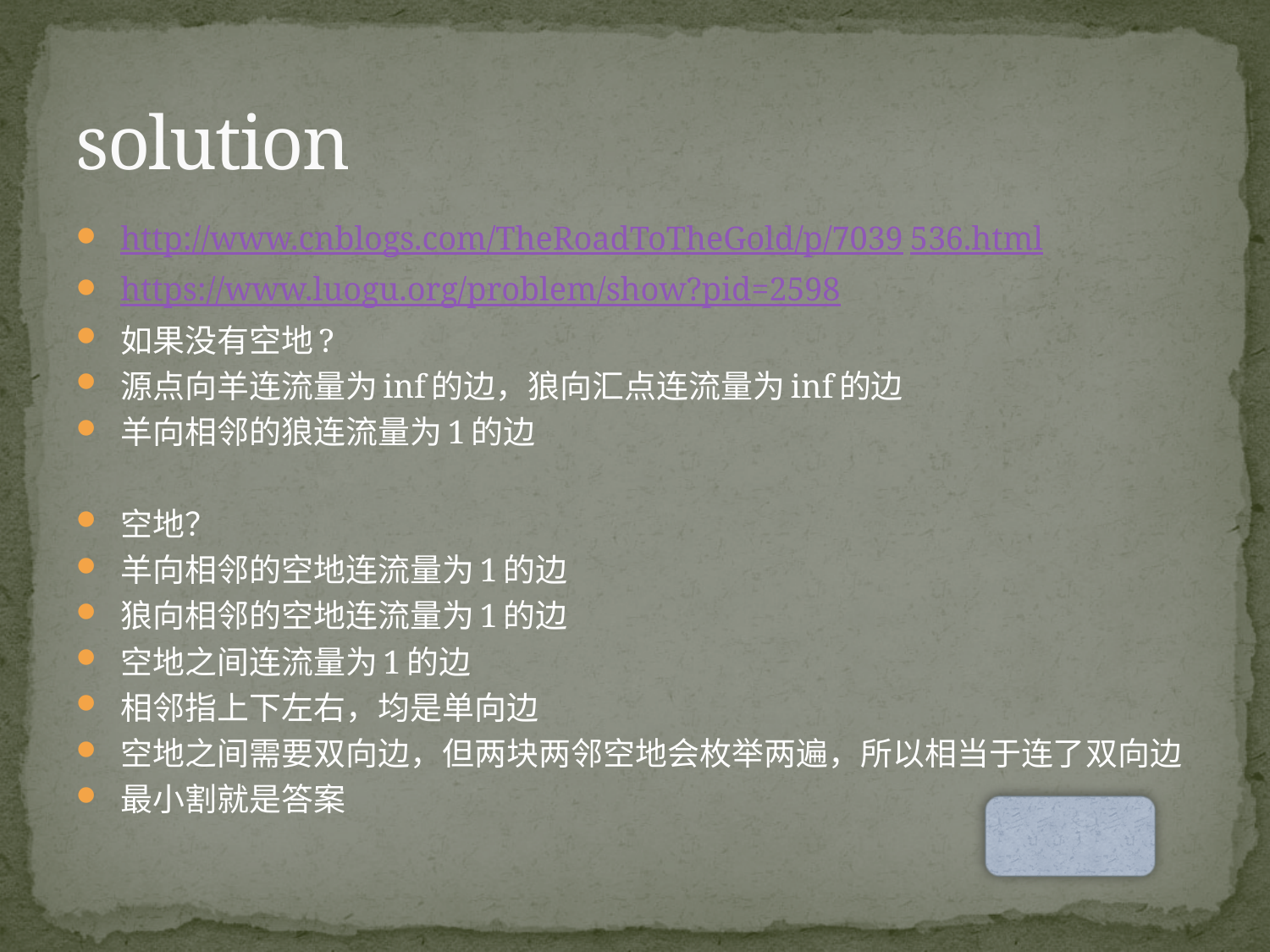

# solution
http://www.cnblogs.com/TheRoadToTheGold/p/7039536.html
https://www.luogu.org/problem/show?pid=2598
如果没有空地?
源点向羊连流量为inf的边，狼向汇点连流量为inf的边
羊向相邻的狼连流量为1的边

空地？
羊向相邻的空地连流量为1的边
狼向相邻的空地连流量为1的边
空地之间连流量为1的边
相邻指上下左右，均是单向边
空地之间需要双向边，但两块两邻空地会枚举两遍，所以相当于连了双向边
最小割就是答案